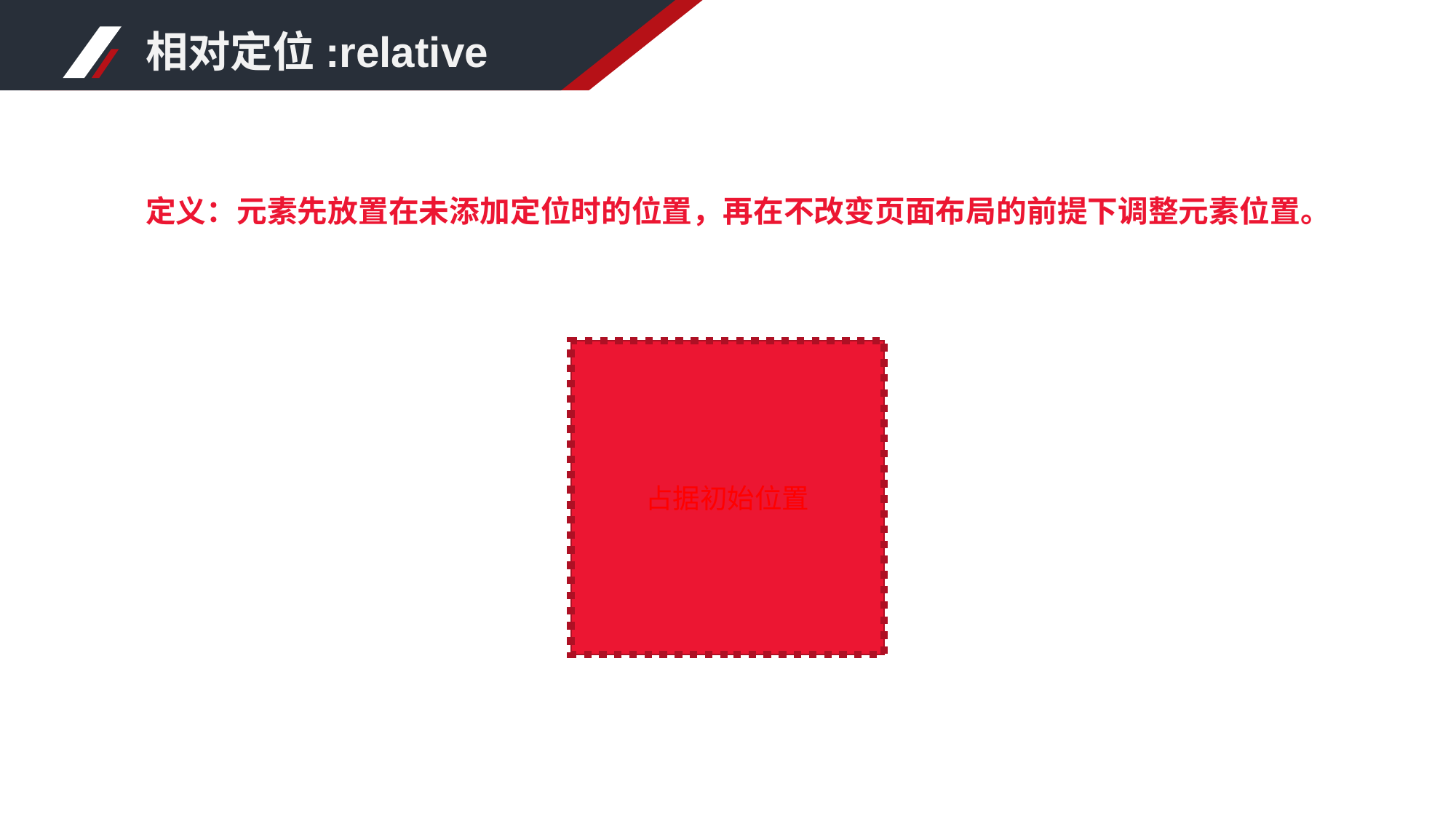

相对定位:relative
定义：元素先放置在未添加定位时的位置，再在不改变页面布局的前提下调整元素位置。

占据初始位置
延迟付